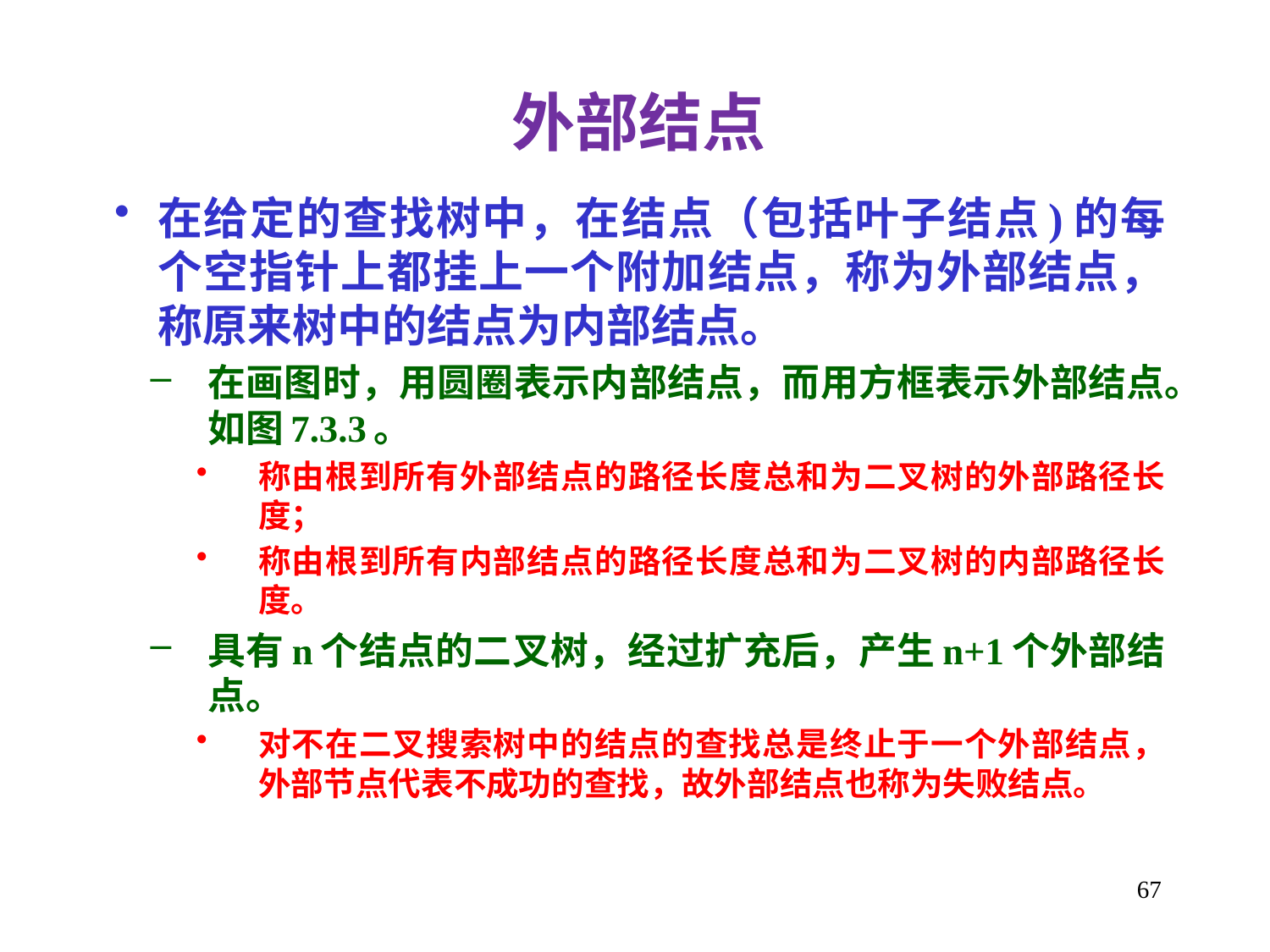

外部结点
在给定的查找树中，在结点（包括叶子结点)的每个空指针上都挂上一个附加结点，称为外部结点，称原来树中的结点为内部结点。
在画图时，用圆圈表示内部结点，而用方框表示外部结点。如图7.3.3。
称由根到所有外部结点的路径长度总和为二叉树的外部路径长度；
称由根到所有内部结点的路径长度总和为二叉树的内部路径长度。
具有n个结点的二叉树，经过扩充后，产生n+1个外部结点。
对不在二叉搜索树中的结点的查找总是终止于一个外部结点，外部节点代表不成功的查找，故外部结点也称为失败结点。
67